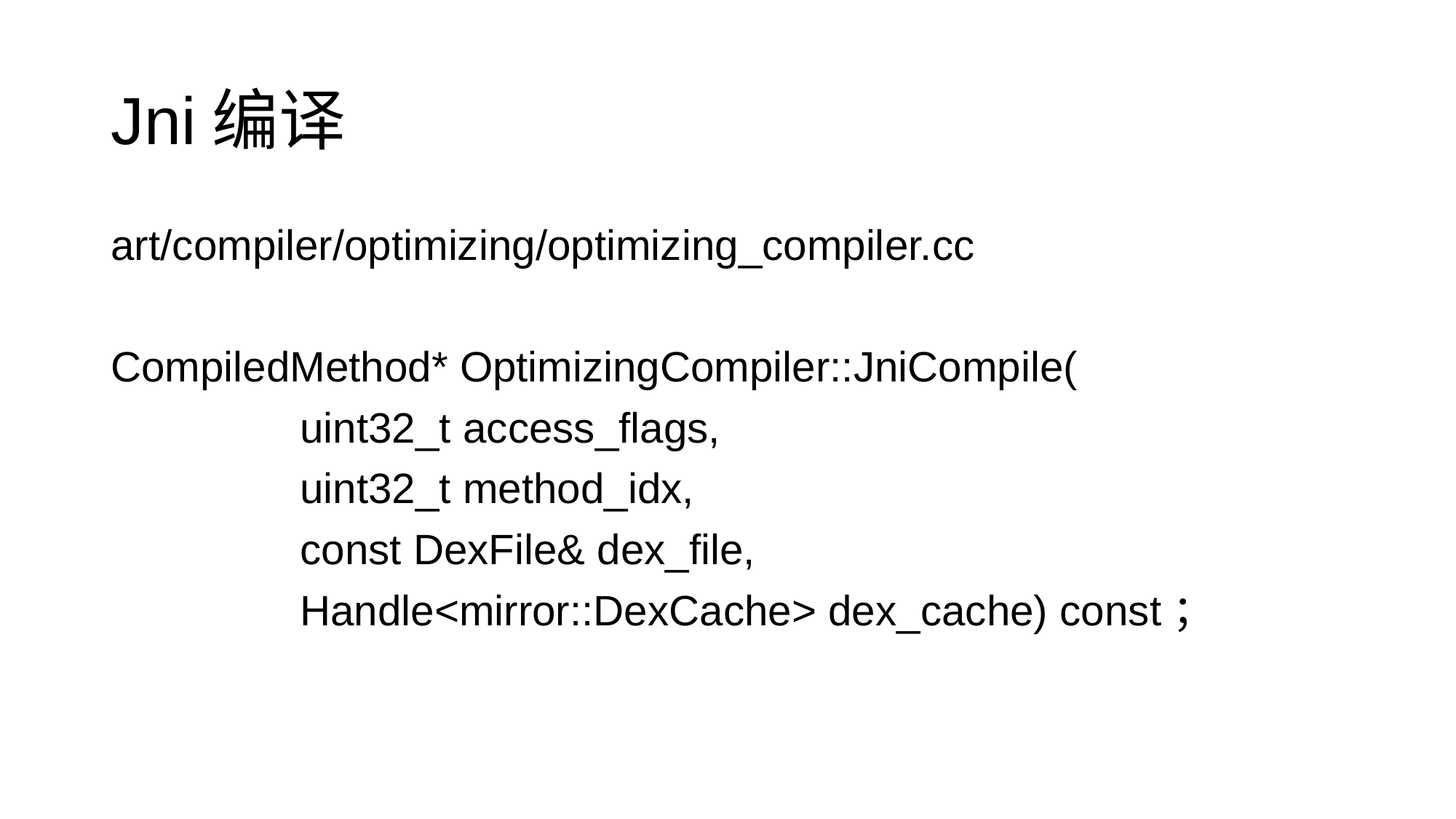

# Jni编译
art/compiler/optimizing/optimizing_compiler.cc

CompiledMethod* OptimizingCompiler::JniCompile(
                uint32_t access_flags,
                uint32_t method_idx,
                const DexFile& dex_file,
                Handle<mirror::DexCache> dex_cache) const；